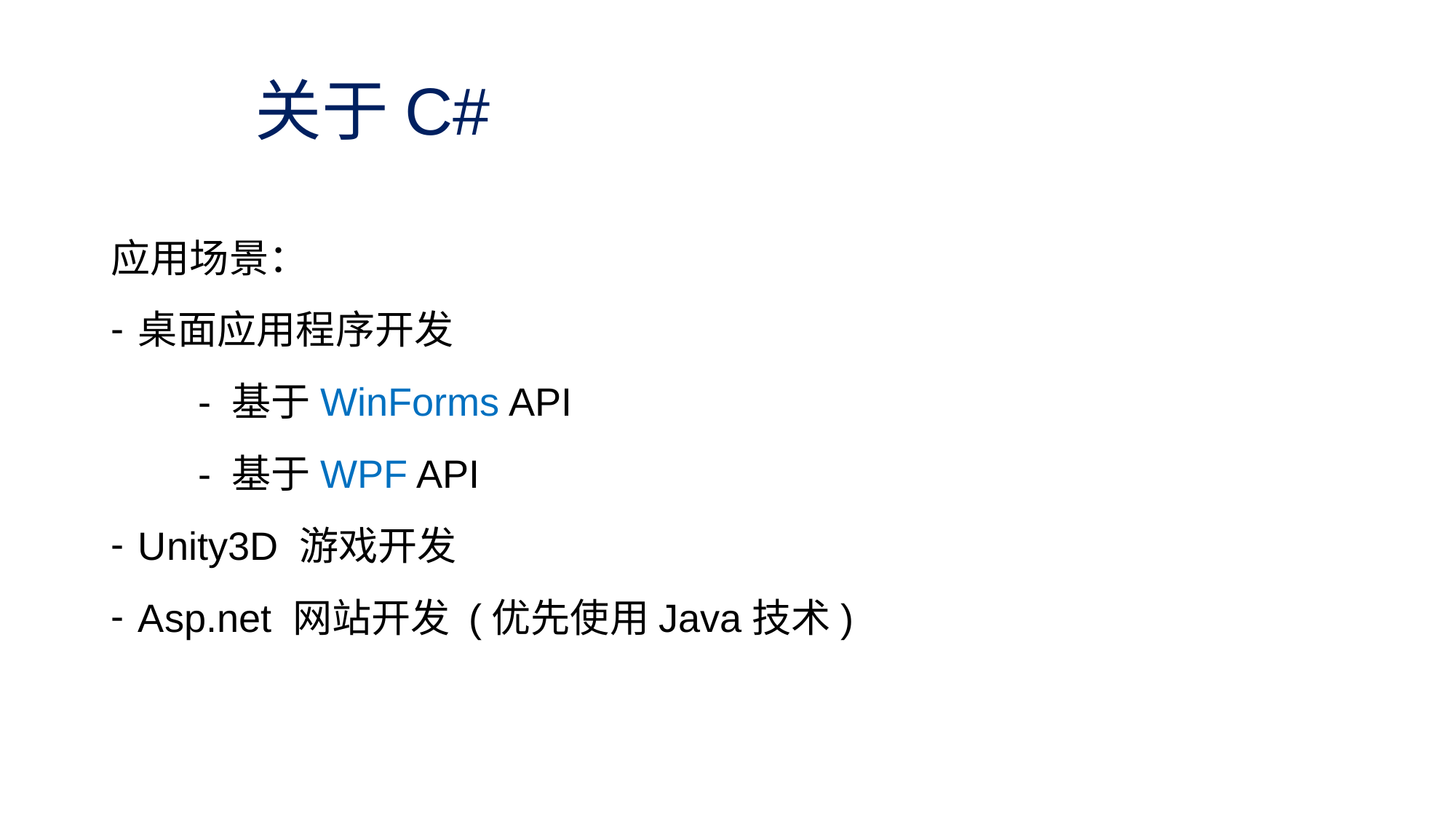

# 关于C#
应用场景：
桌面应用程序开发
        - 基于WinForms API
        - 基于WPF API
Unity3D 游戏开发
Asp.net 网站开发 (优先使用Java技术)